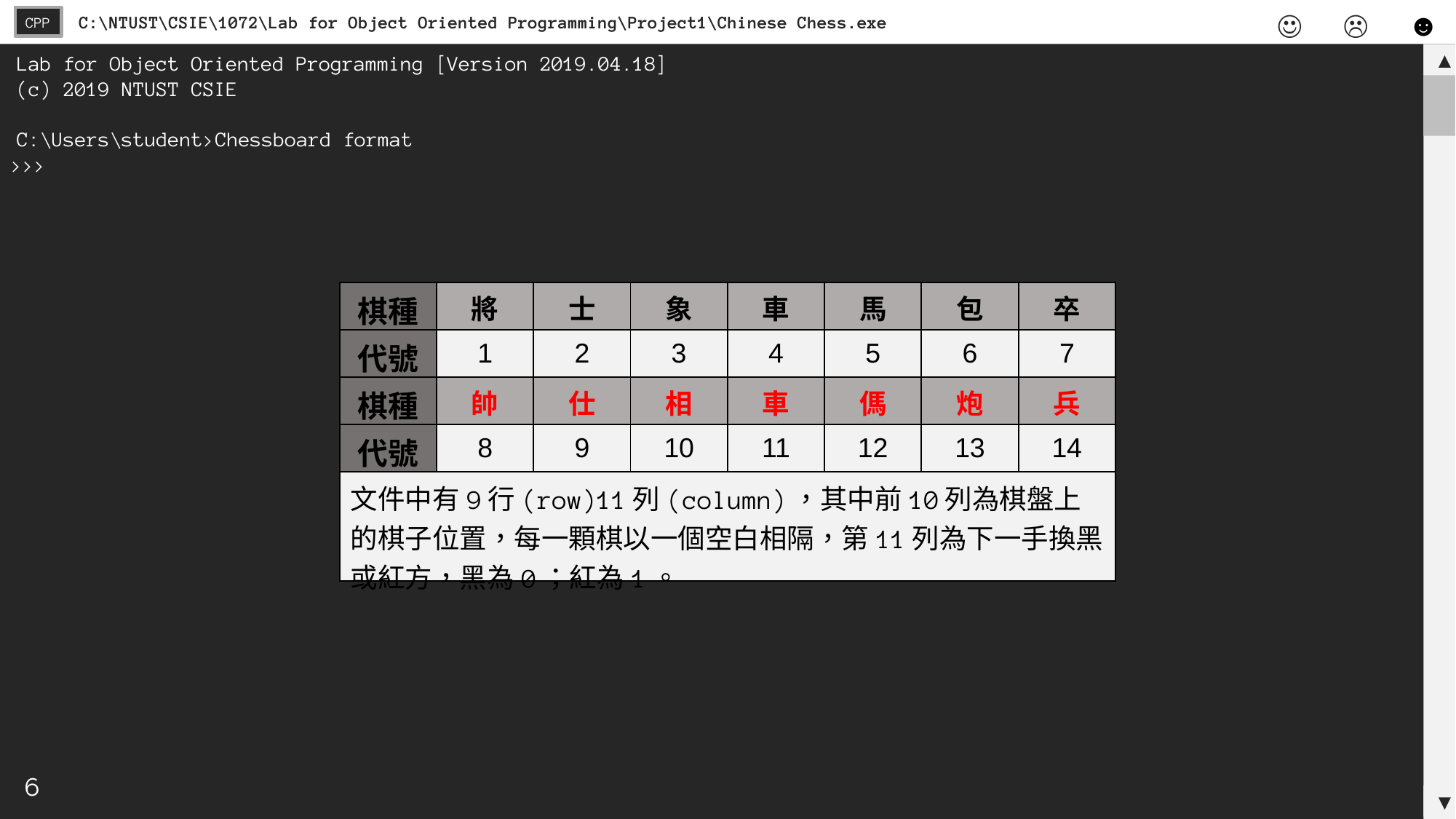

☻
☺
☹
C:\NTUST\CSIE\1072\Lab for Object Oriented Programming\Project1\Chinese Chess.exe
CPP
Lab for Object Oriented Programming [Version 2019.04.18]
(c) 2019 NTUST CSIE

C:\Users\student>

▲

Chessboard format
>>>
| 棋種 | 將 | 士 | 象 | 車 | 馬 | 包 | 卒 |
| --- | --- | --- | --- | --- | --- | --- | --- |
| 代號 | 1 | 2 | 3 | 4 | 5 | 6 | 7 |
| 棋種 | 帥 | 仕 | 相 | 車 | 傌 | 炮 | 兵 |
| 代號 | 8 | 9 | 10 | 11 | 12 | 13 | 14 |
| 文件中有9行(row)11列(column)，其中前10列為棋盤上的棋子位置，每一顆棋以一個空白相隔，第11列為下一手換黑或紅方，黑為0；紅為1。 |  |  |  |  |  |  |  |
6
▼